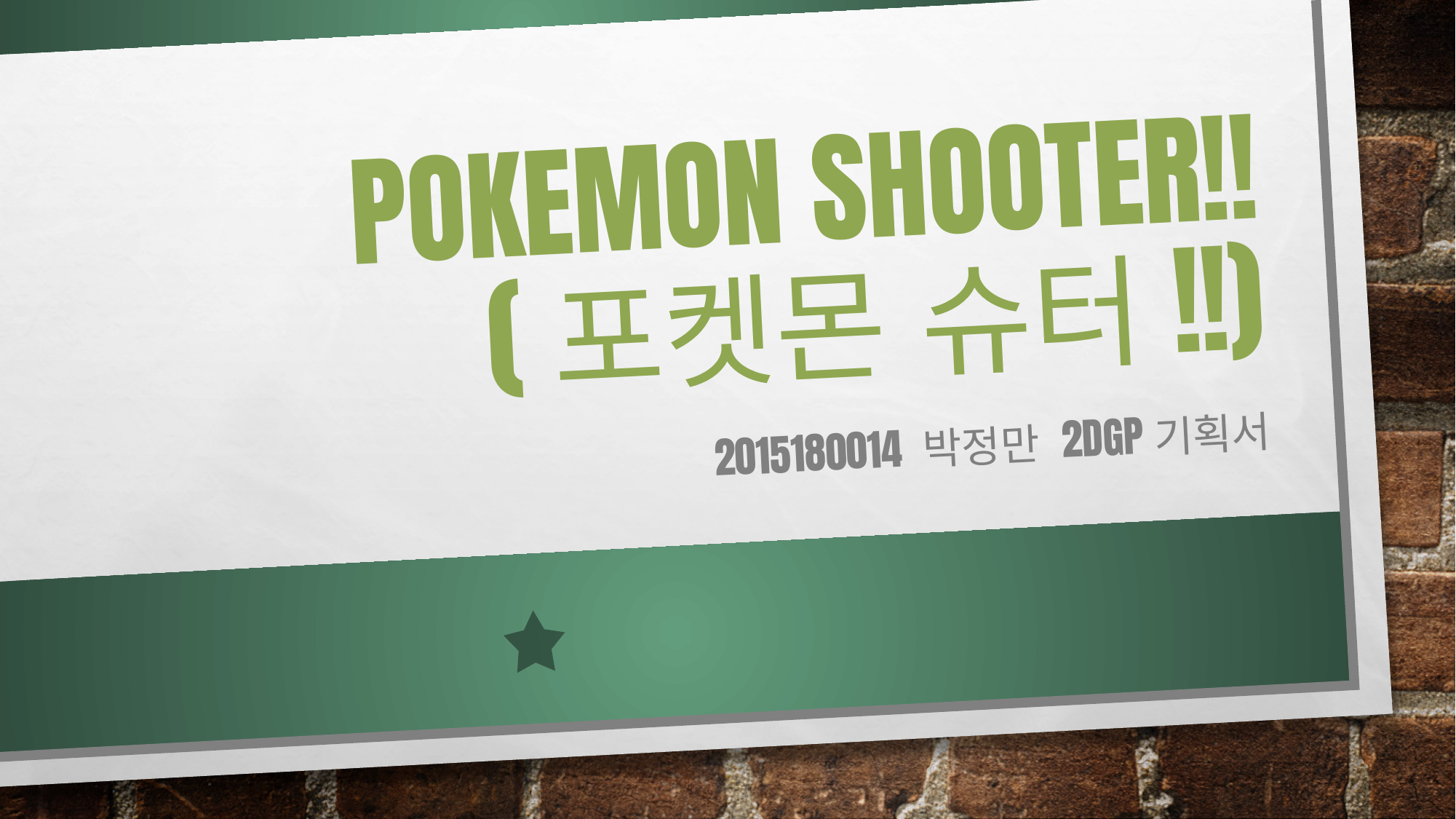

# POKEMON Shooter!! (포켓몬 슈터!!)
2015180014 박정만 2DGP기획서